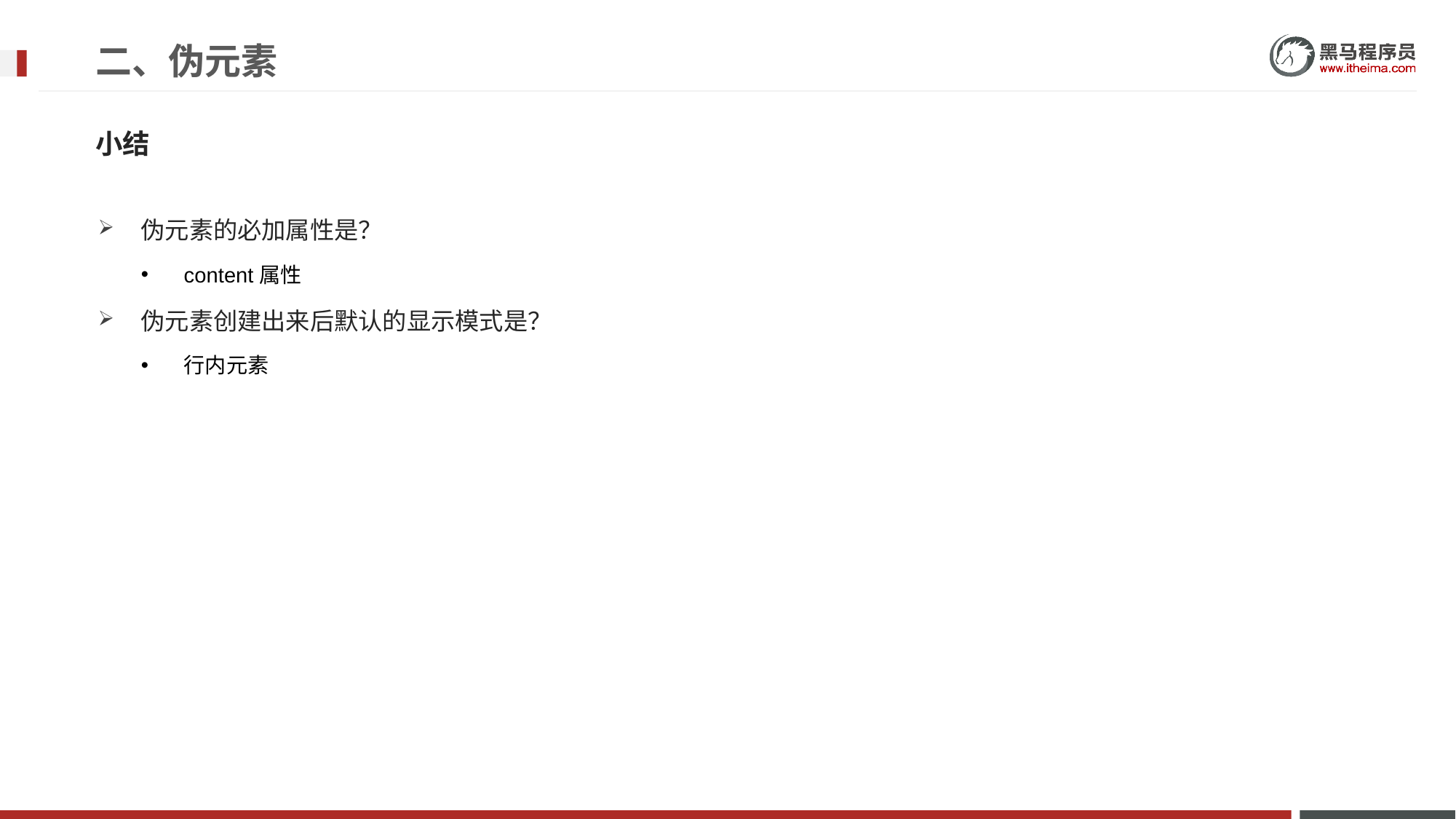

# 二、伪元素
小结
伪元素的必加属性是？
content属性
伪元素创建出来后默认的显示模式是？
行内元素